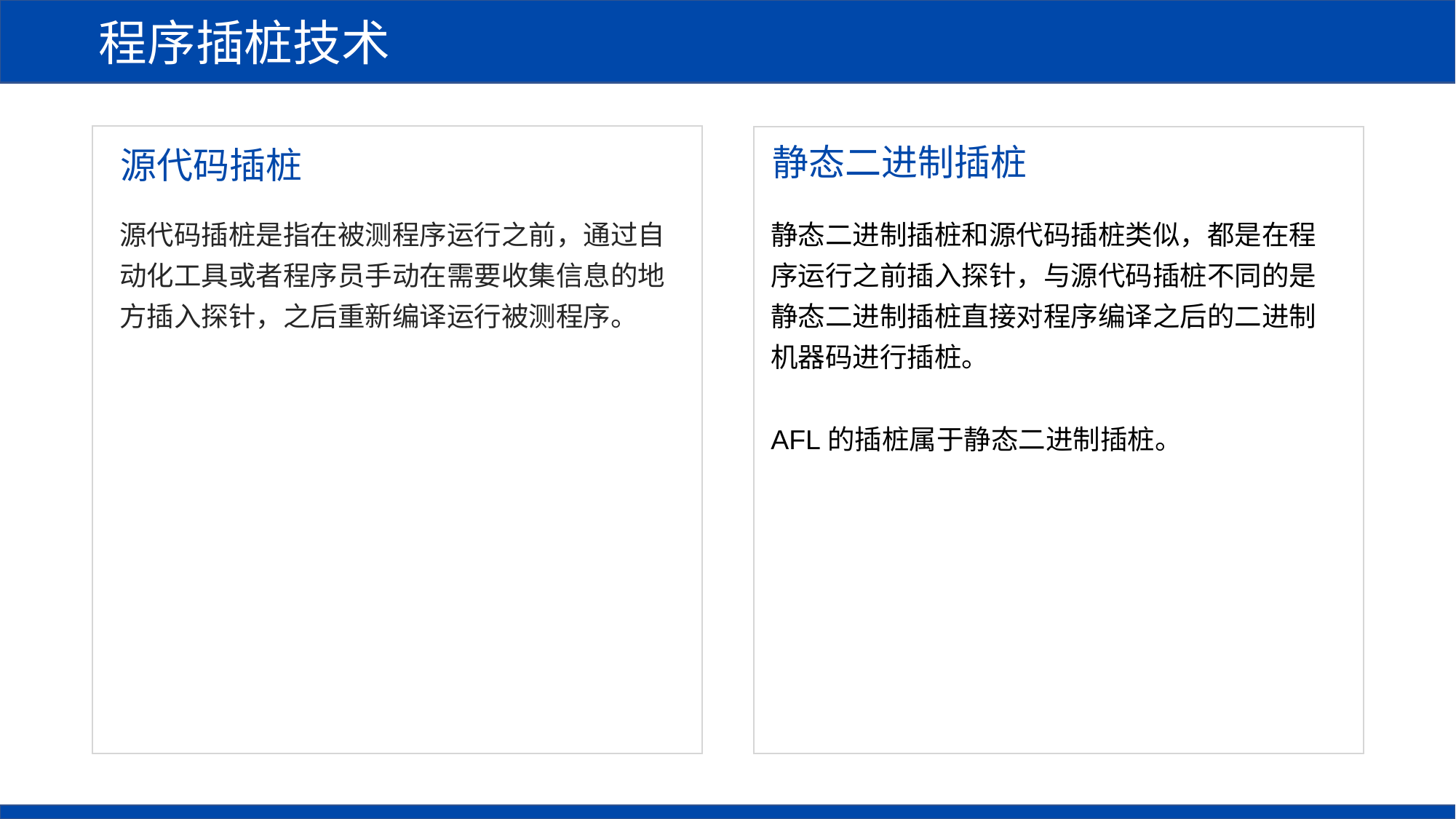

程序插桩技术

静态二进制插桩
源代码插桩
源代码插桩是指在被测程序运行之前，通过自动化工具或者程序员手动在需要收集信息的地方插入探针，之后重新编译运行被测程序。
静态二进制插桩和源代码插桩类似，都是在程序运行之前插入探针，与源代码插桩不同的是静态二进制插桩直接对程序编译之后的二进制机器码进行插桩。

AFL的插桩属于静态二进制插桩。